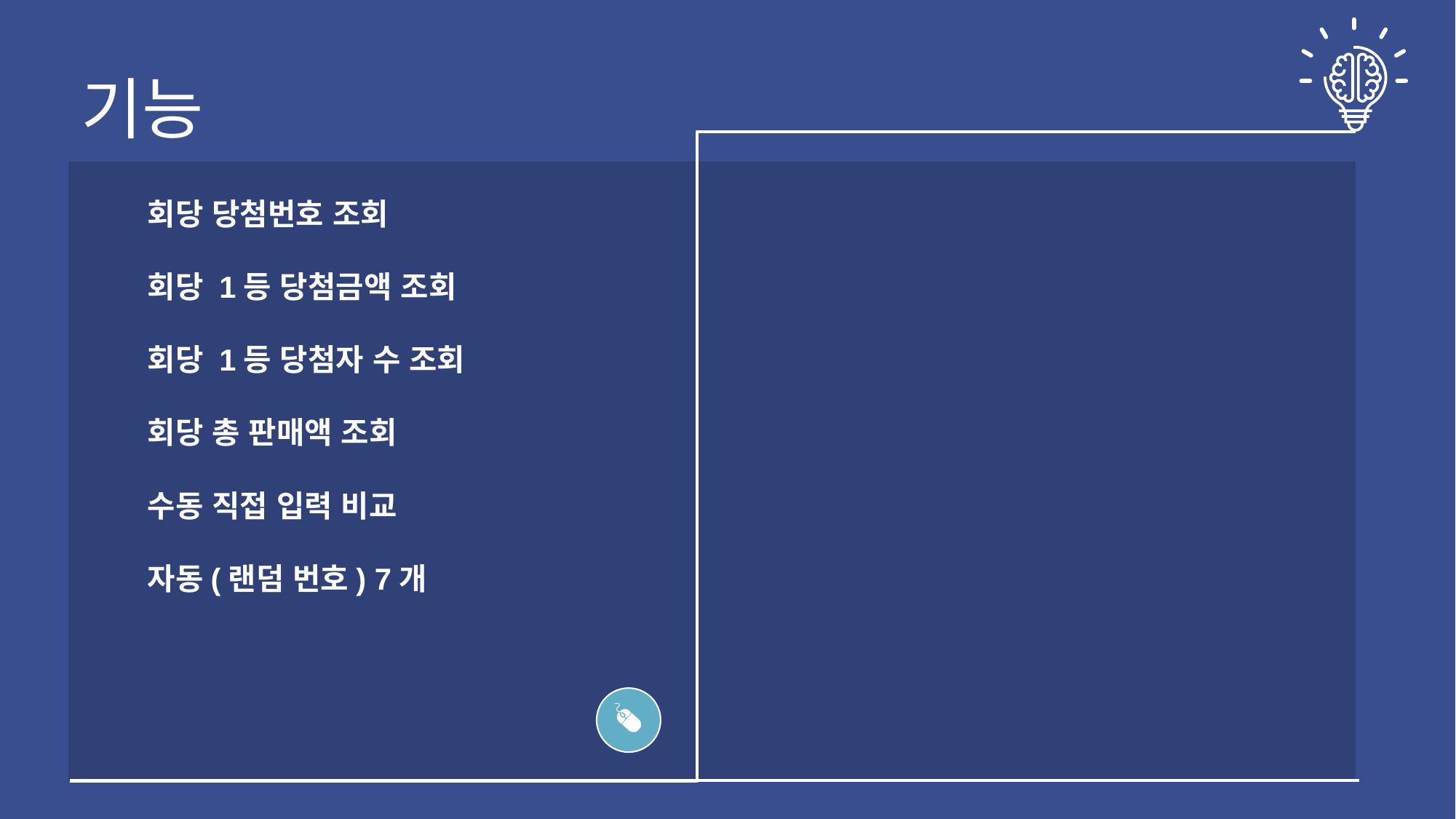

기능

회당 당첨번호 조회

회당 1등 당첨금액 조회

회당 1등 당첨자 수 조회

회당 총 판매액 조회

수동 직접 입력 비교

자동(랜덤 번호) 7개